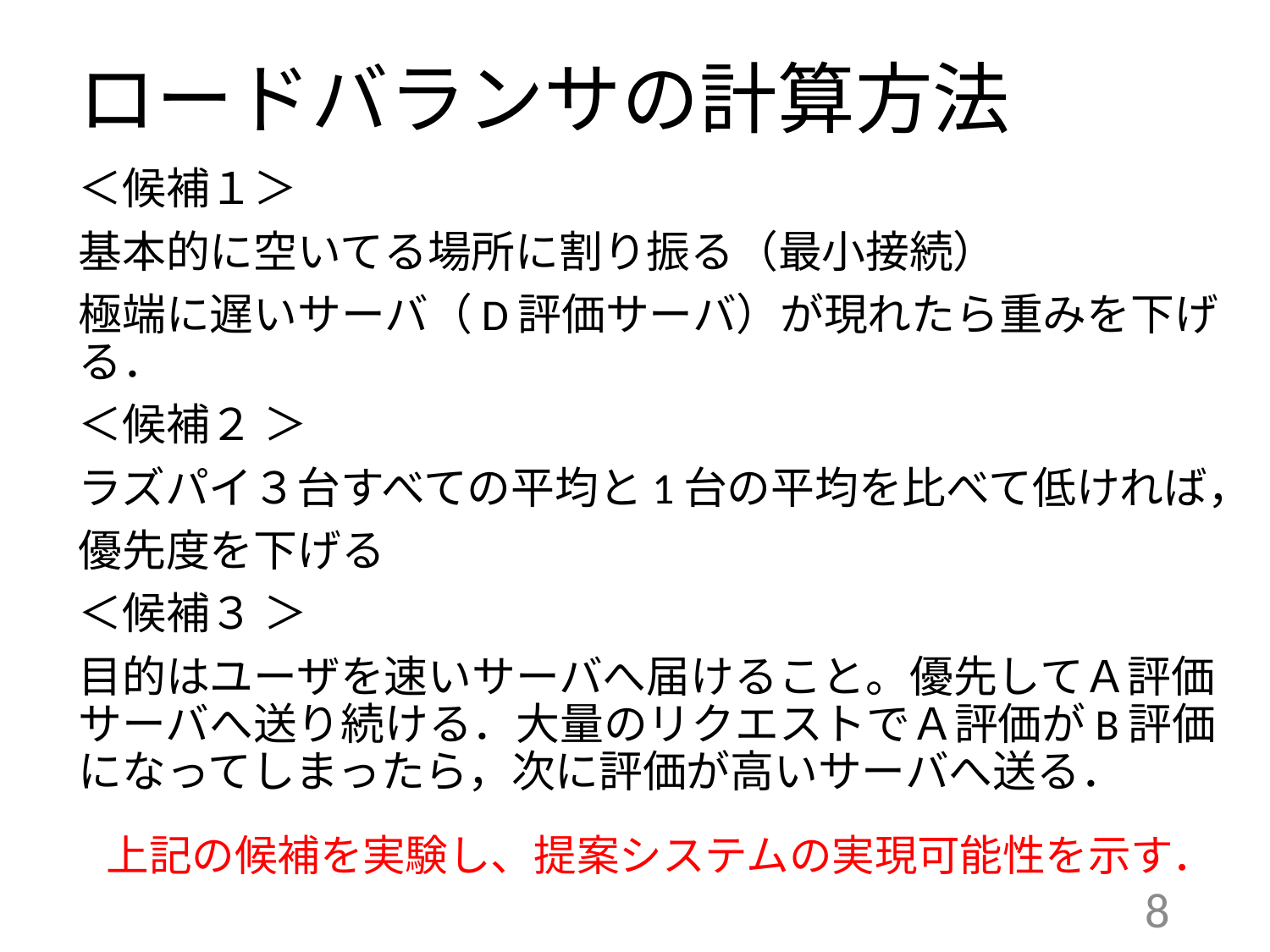

# ロードバランサの計算方法
＜候補１＞
基本的に空いてる場所に割り振る（最小接続）
極端に遅いサーバ（D評価サーバ）が現れたら重みを下げる．
＜候補２ ＞
ラズパイ３台すべての平均と1台の平均を比べて低ければ，
優先度を下げる
＜候補３ ＞
目的はユーザを速いサーバへ届けること。優先してＡ評価サーバへ送り続ける．大量のリクエストでＡ評価がB評価になってしまったら，次に評価が高いサーバへ送る．
上記の候補を実験し、提案システムの実現可能性を示す．
8